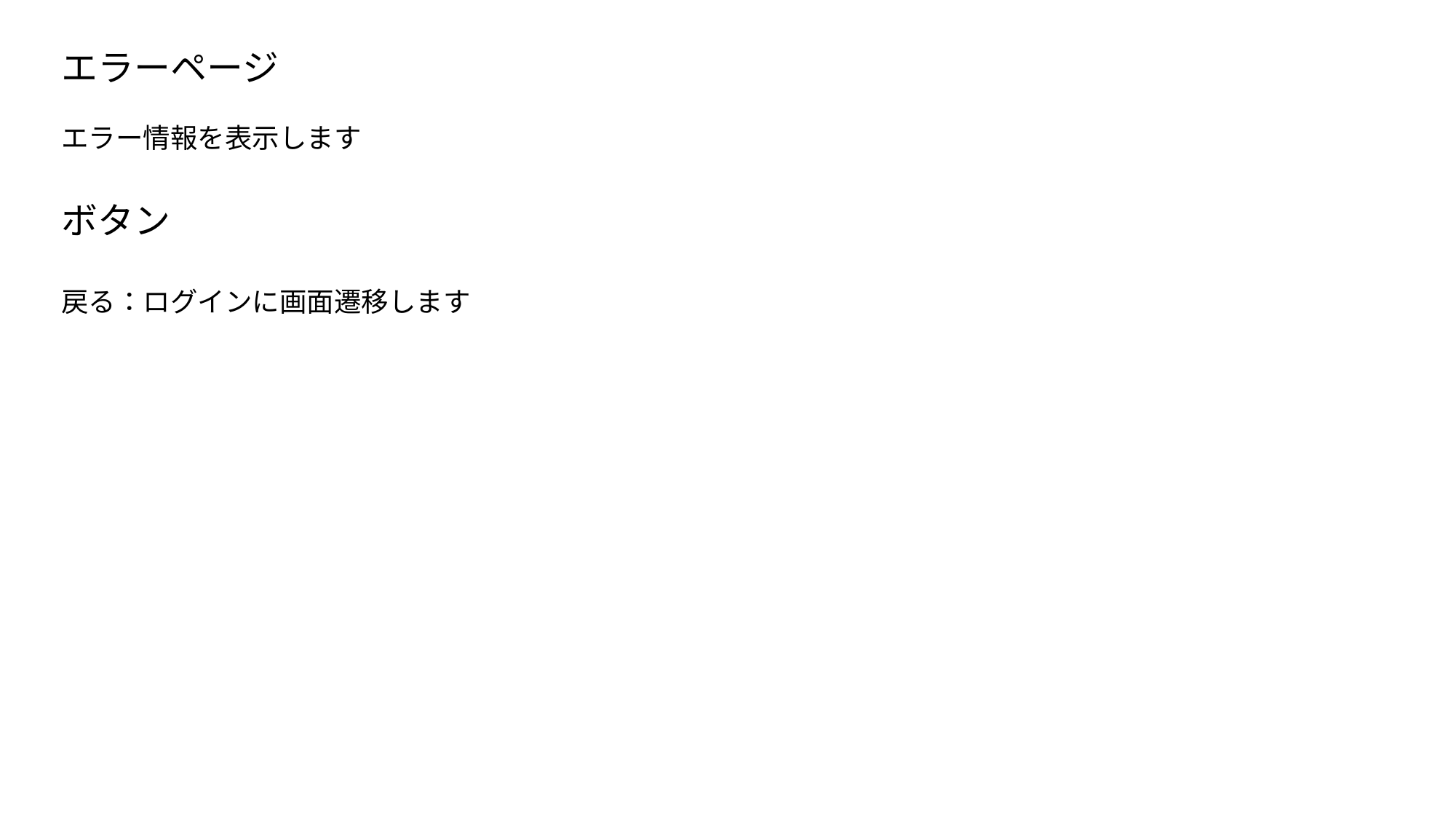

エラーページ

エラー情報を表示します

ボタン

戻る：ログインに画面遷移します